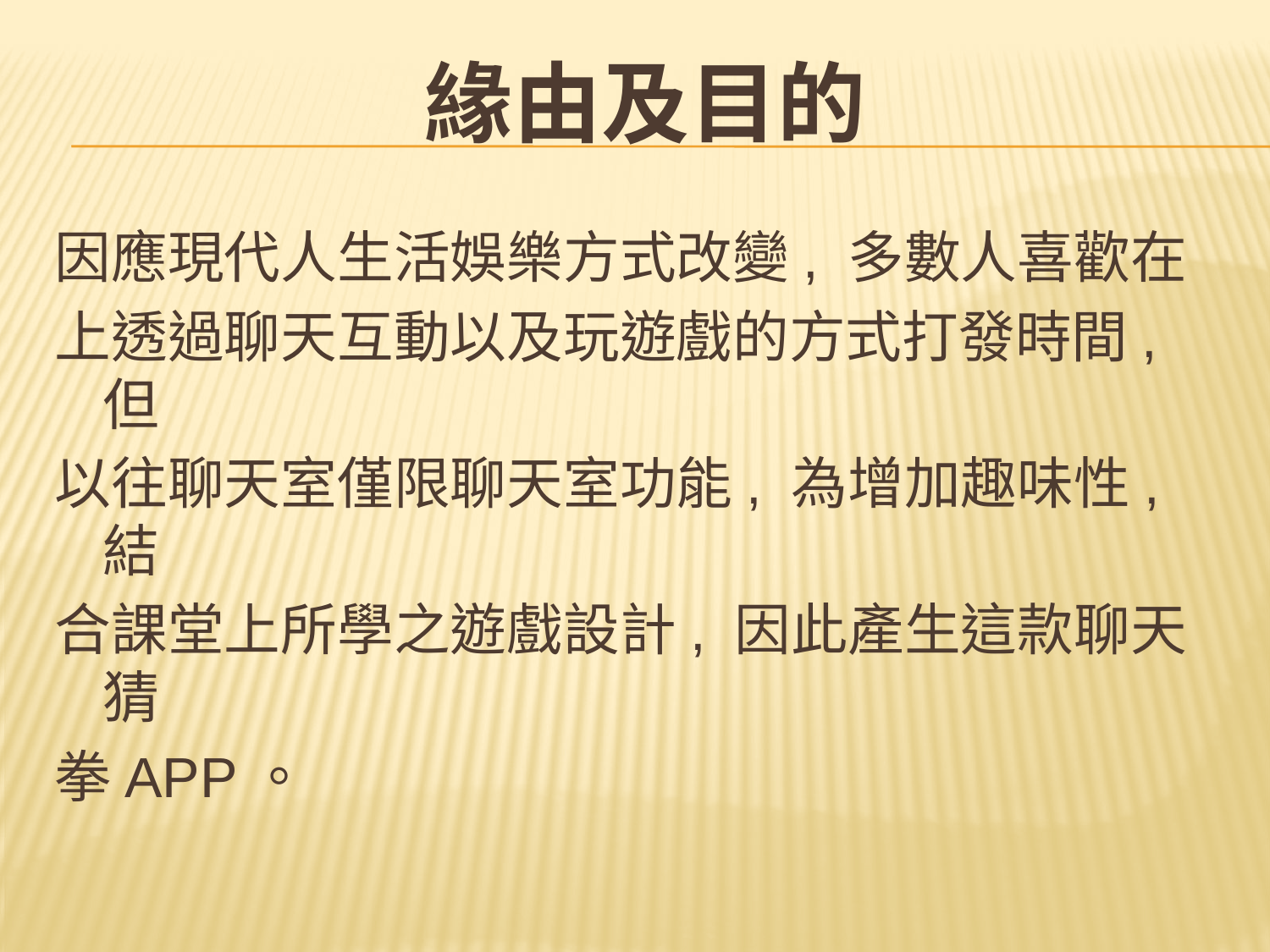

# 緣由及目的
因應現代人生活娛樂方式改變, 多數人喜歡在
上透過聊天互動以及玩遊戲的方式打發時間, 但
以往聊天室僅限聊天室功能, 為增加趣味性, 結
合課堂上所學之遊戲設計, 因此產生這款聊天猜
拳APP。